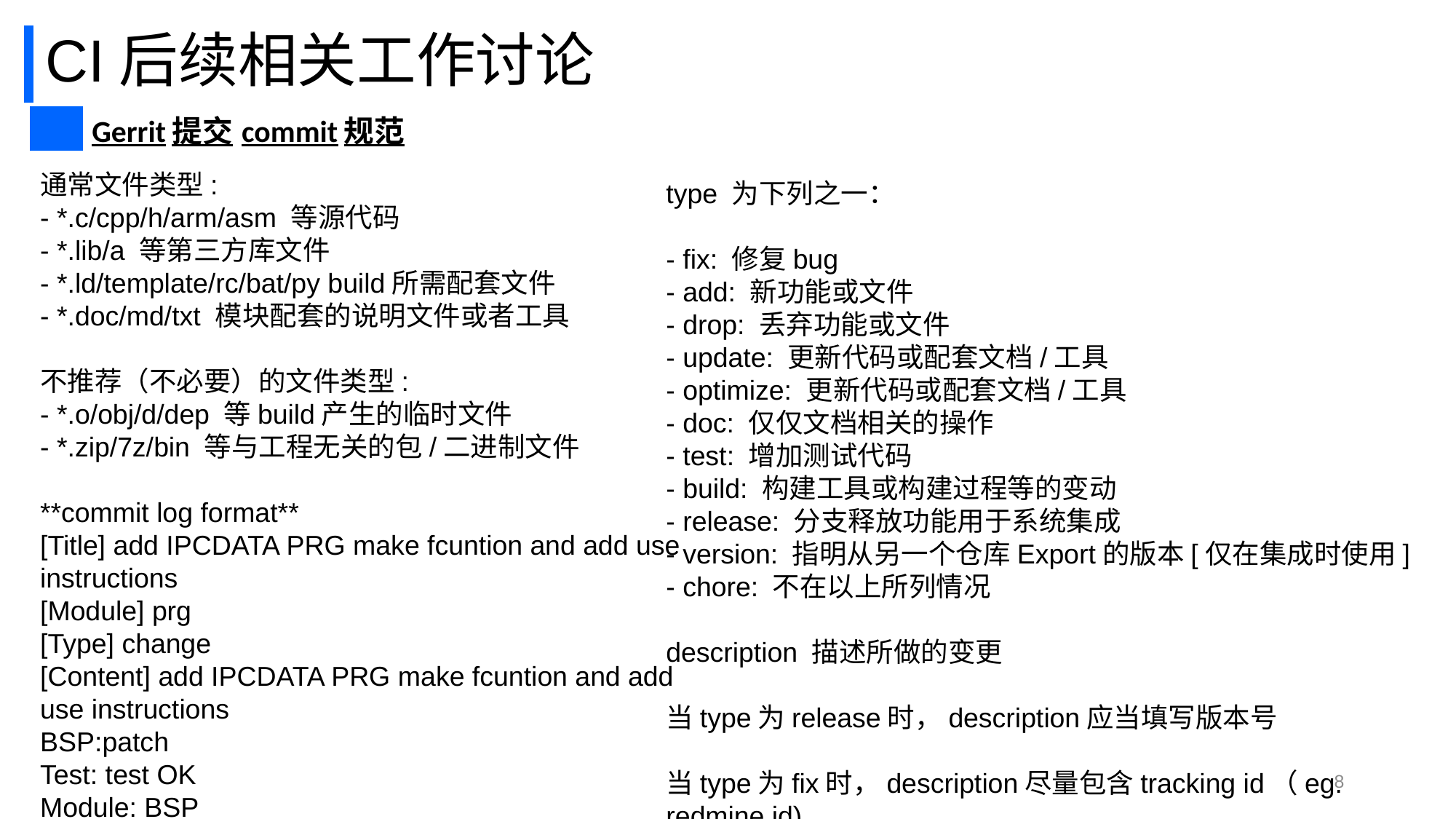

# CI后续相关工作讨论
|  | Gerrit提交commit规范 |
| --- | --- |
通常文件类型:
- *.c/cpp/h/arm/asm 等源代码
- *.lib/a 等第三方库文件
- *.ld/template/rc/bat/py build所需配套文件
- *.doc/md/txt 模块配套的说明文件或者工具

不推荐（不必要）的文件类型:
- *.o/obj/d/dep 等build产生的临时文件
- *.zip/7z/bin 等与工程无关的包/二进制文件

**commit log format**
[Title] add IPCDATA PRG make fcuntion and add use instructions
[Module] prg
[Type] change
[Content] add IPCDATA PRG make fcuntion and add use instructions
BSP:patch
Test: test OK
Module: BSP

type 为下列之一：

- fix: 修复bug
- add: 新功能或文件
- drop: 丢弃功能或文件
- update: 更新代码或配套文档/工具
- optimize: 更新代码或配套文档/工具
- doc: 仅仅文档相关的操作
- test: 增加测试代码
- build: 构建工具或构建过程等的变动
- release: 分支释放功能用于系统集成
- version: 指明从另一个仓库Export的版本[仅在集成时使用]
- chore: 不在以上所列情况

description 描述所做的变更

当type为release时，description应当填写版本号

当type为fix时，description尽量包含tracking id（eg. redmine id)

8